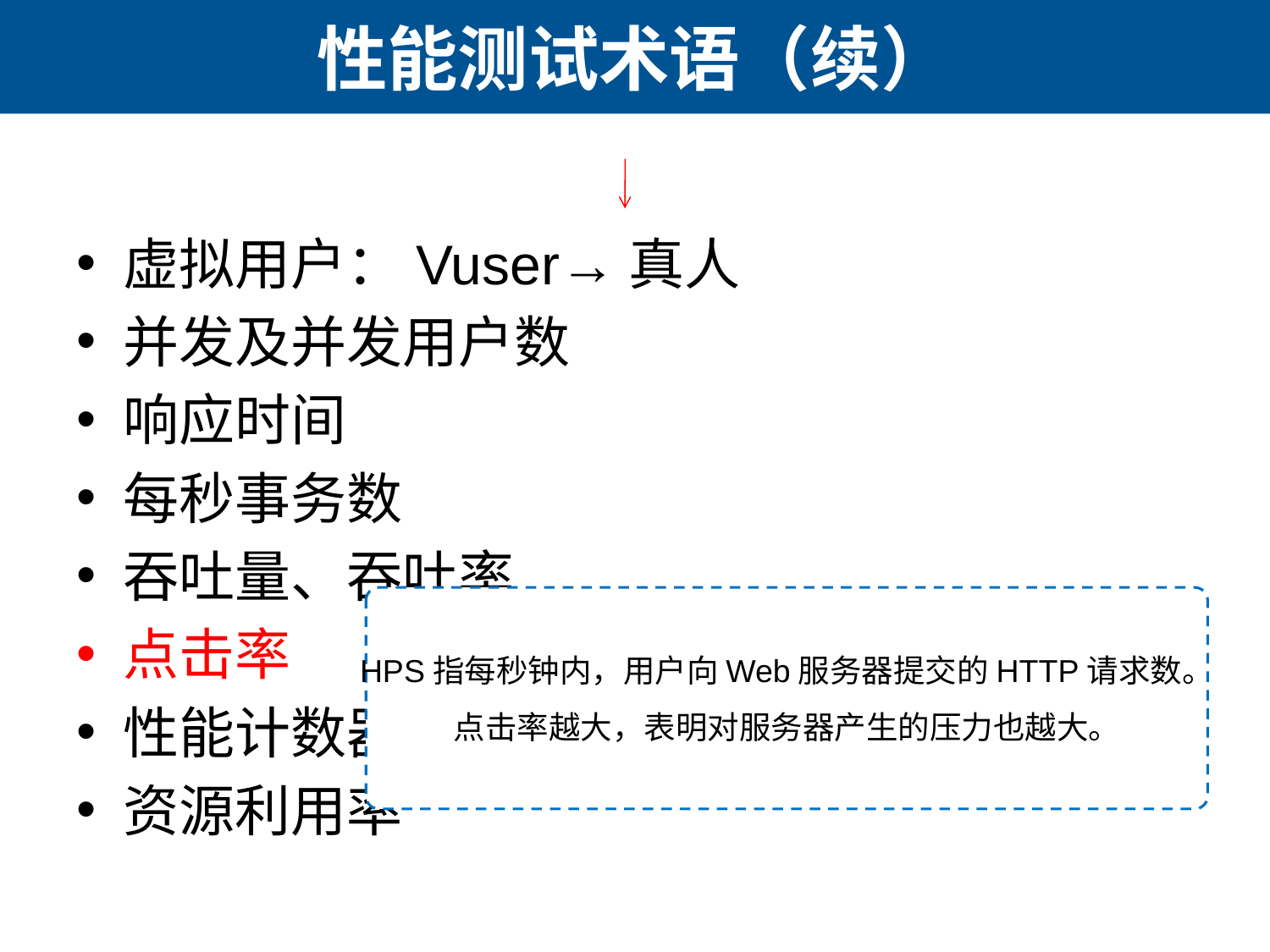

# 性能测试术语（续）
虚拟用户：Vuser→真人
并发及并发用户数
响应时间
每秒事务数
吞吐量、吞吐率
点击率
性能计数器
资源利用率

HPS指每秒钟内，用户向Web服务器提交的HTTP请求数。
点击率越大，表明对服务器产生的压力也越大。